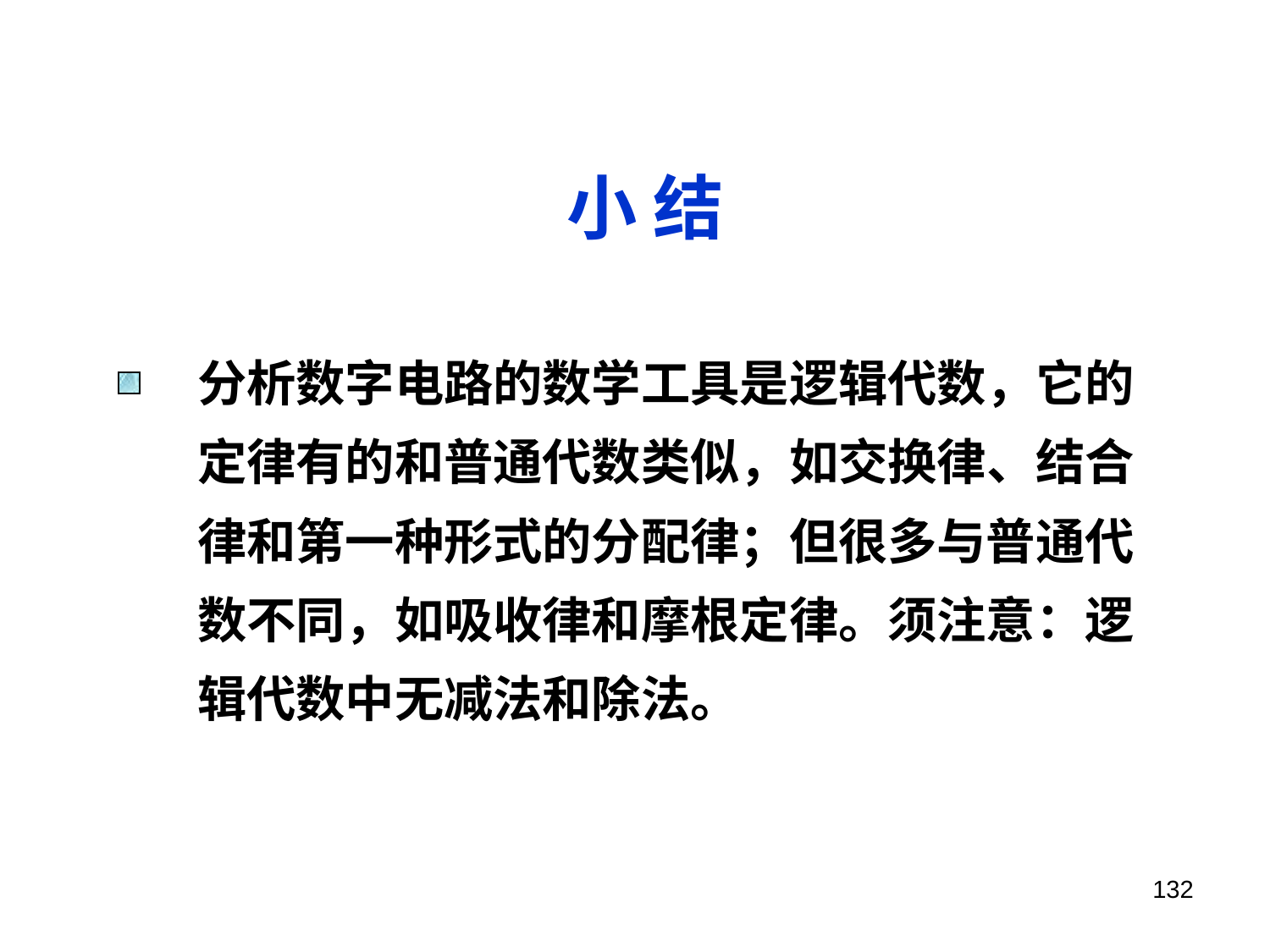

# 小 结
分析数字电路的数学工具是逻辑代数，它的
定律有的和普通代数类似，如交换律、结合
律和第一种形式的分配律；但很多与普通代
数不同，如吸收律和摩根定律。须注意：逻
辑代数中无减法和除法。

132